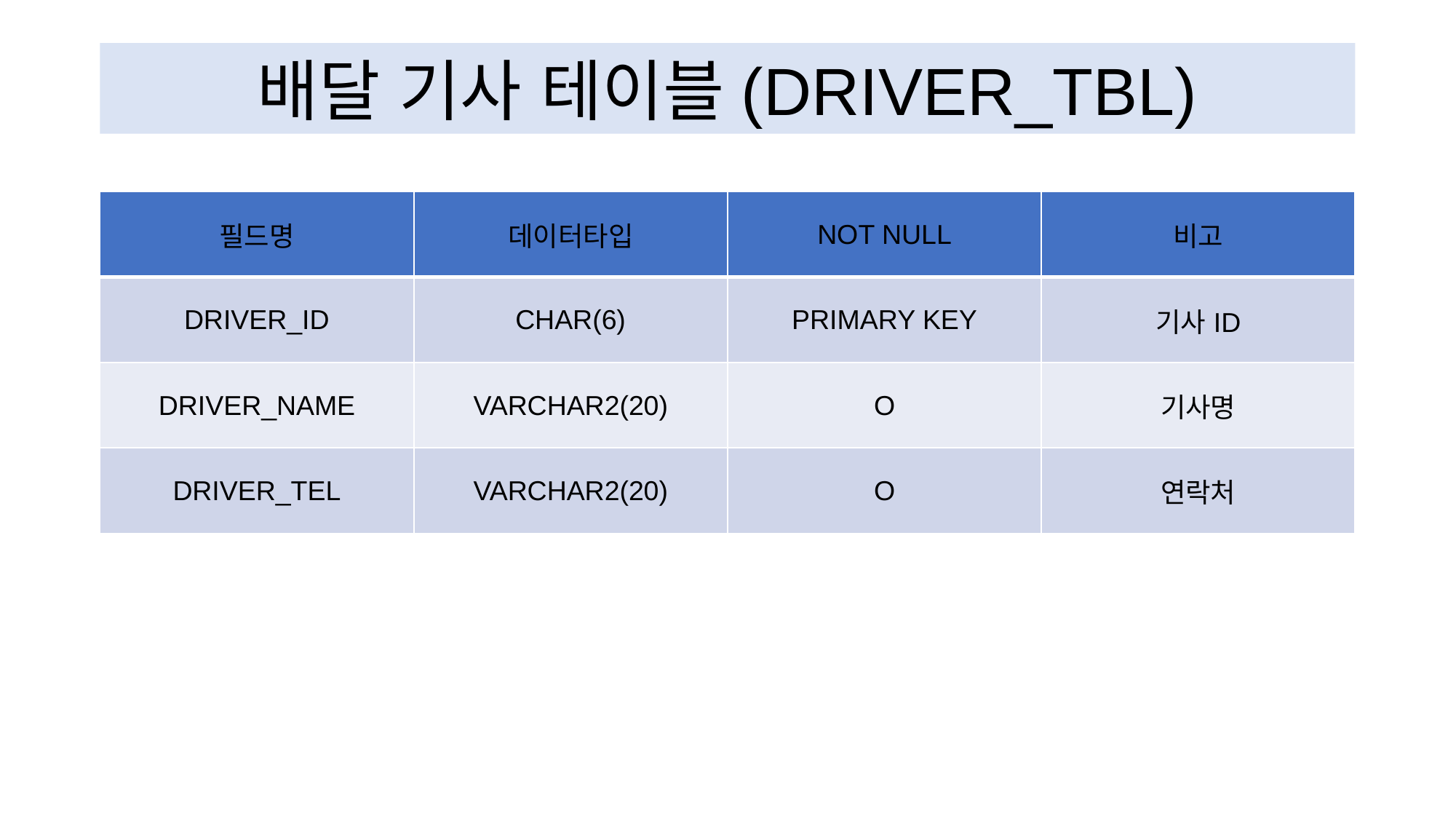

배달 기사 테이블(DRIVER_TBL)
| 필드명 | 데이터타입 | NOT NULL | 비고 |
| --- | --- | --- | --- |
| DRIVER\_ID | CHAR(6) | PRIMARY KEY | 기사ID |
| DRIVER\_NAME | VARCHAR2(20) | O | 기사명 |
| DRIVER\_TEL | VARCHAR2(20) | O | 연락처 |